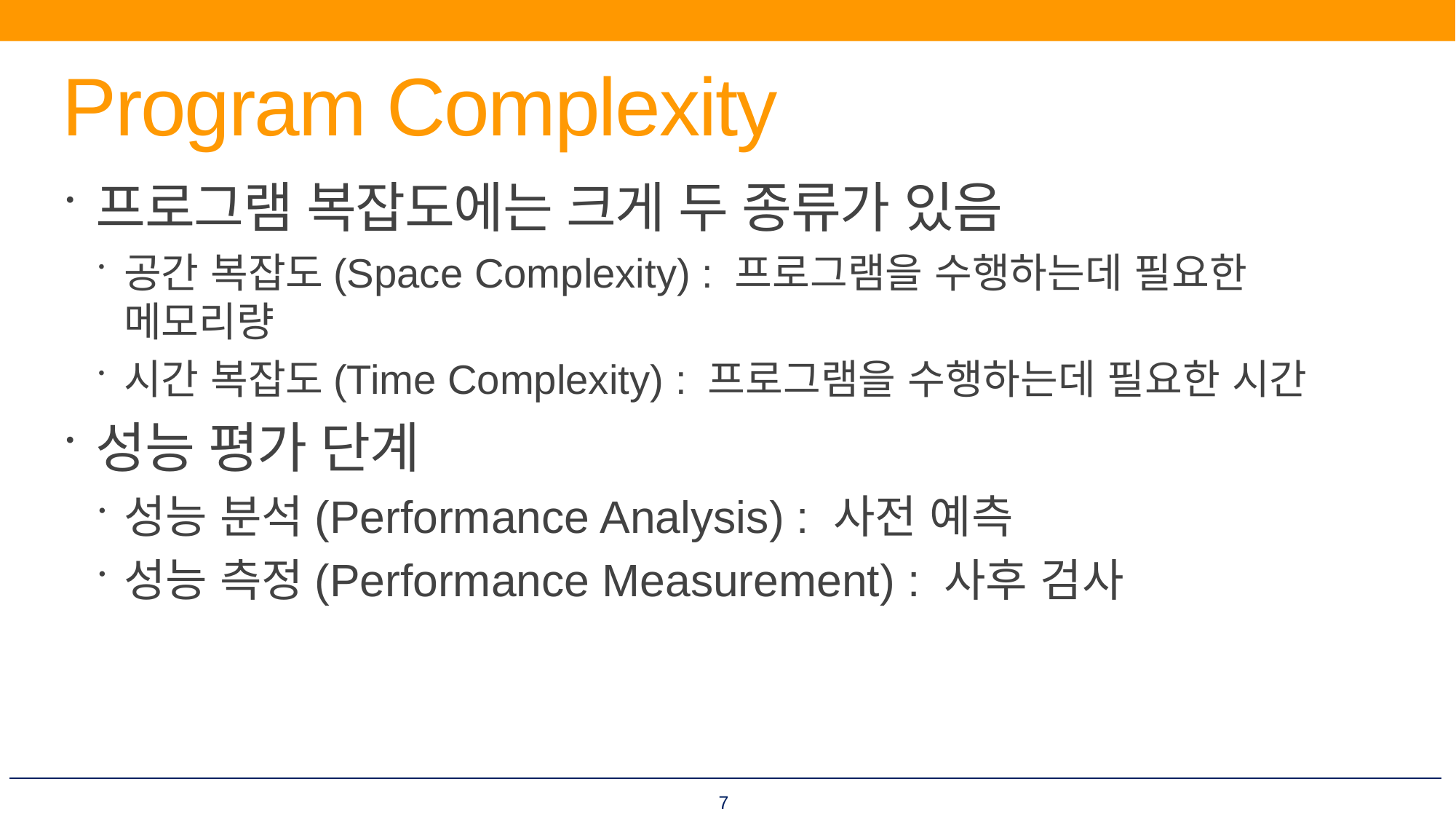

# Program Complexity
프로그램 복잡도에는 크게 두 종류가 있음
공간 복잡도(Space Complexity) : 프로그램을 수행하는데 필요한 메모리량
시간 복잡도(Time Complexity) : 프로그램을 수행하는데 필요한 시간
성능 평가 단계
성능 분석(Performance Analysis) : 사전 예측
성능 측정(Performance Measurement) : 사후 검사
7